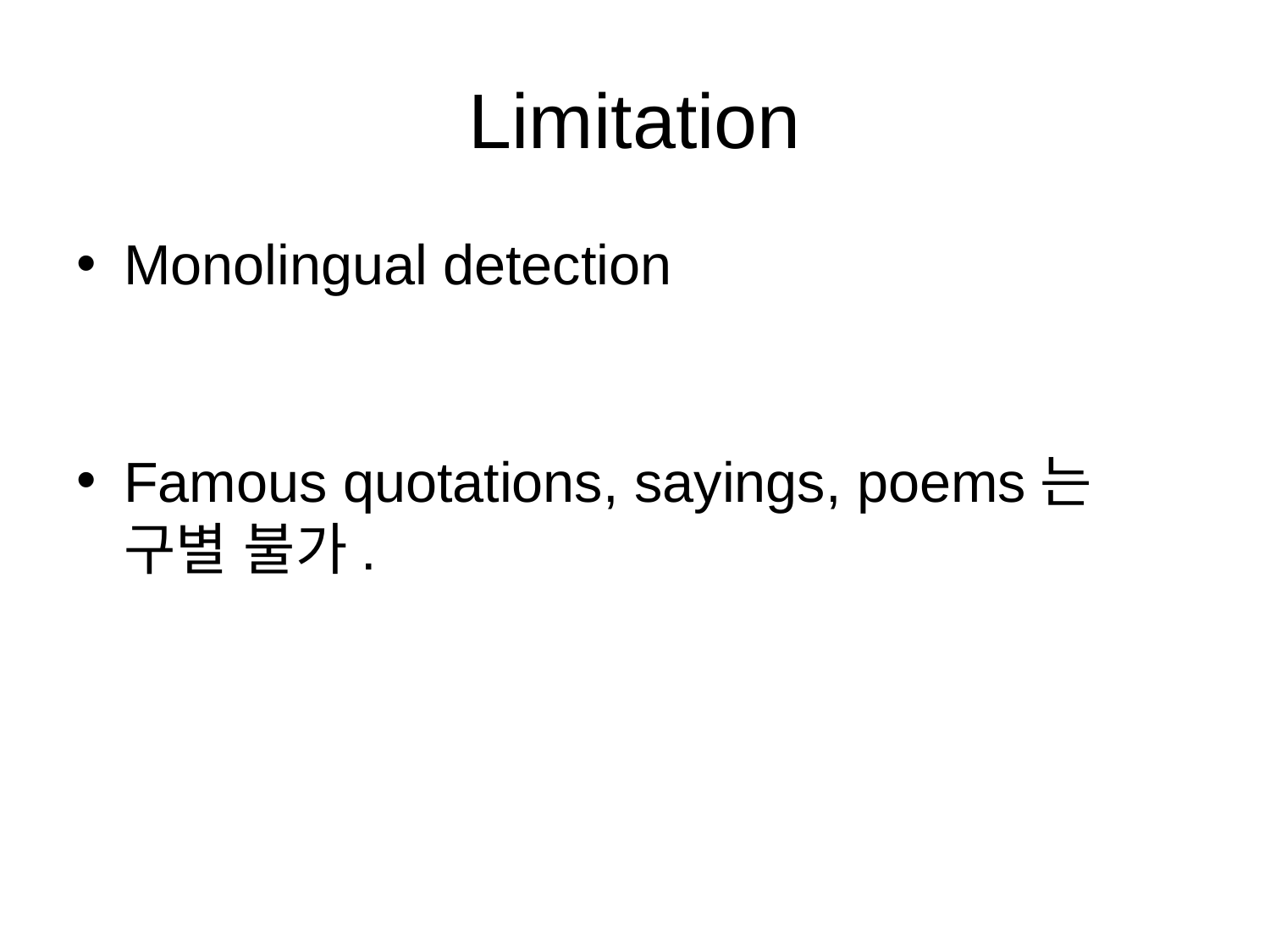

# Limitation
Monolingual detection

Famous quotations, sayings, poems는 구별 불가.